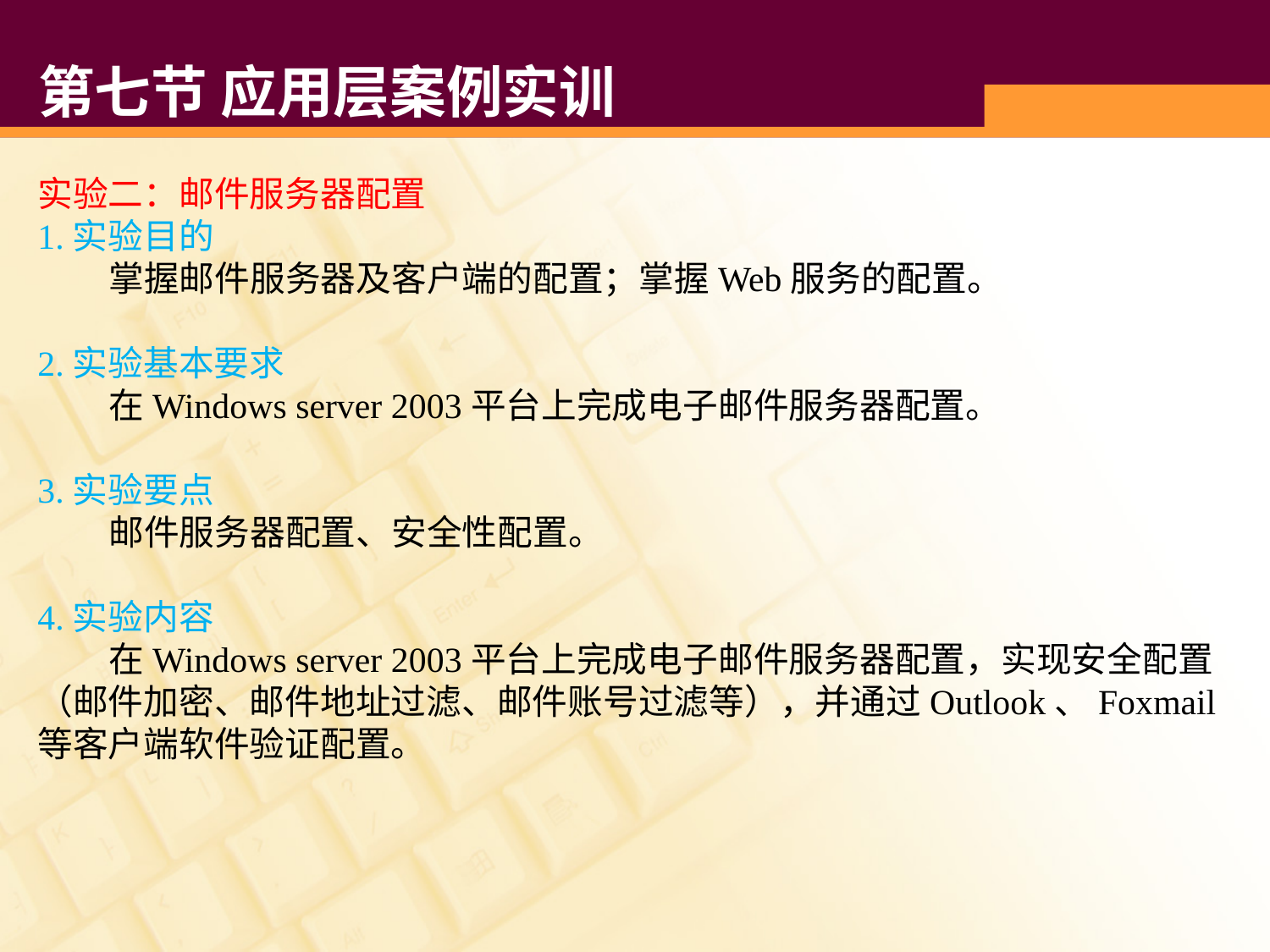

# 第七节 应用层案例实训
实验二：邮件服务器配置
1.实验目的
        掌握邮件服务器及客户端的配置；掌握Web服务的配置。

2.实验基本要求
        在Windows server 2003平台上完成电子邮件服务器配置。

3.实验要点
        邮件服务器配置、安全性配置。

4.实验内容
        在Windows server 2003平台上完成电子邮件服务器配置，实现安全配置（邮件加密、邮件地址过滤、邮件账号过滤等），并通过Outlook、Foxmail等客户端软件验证配置。